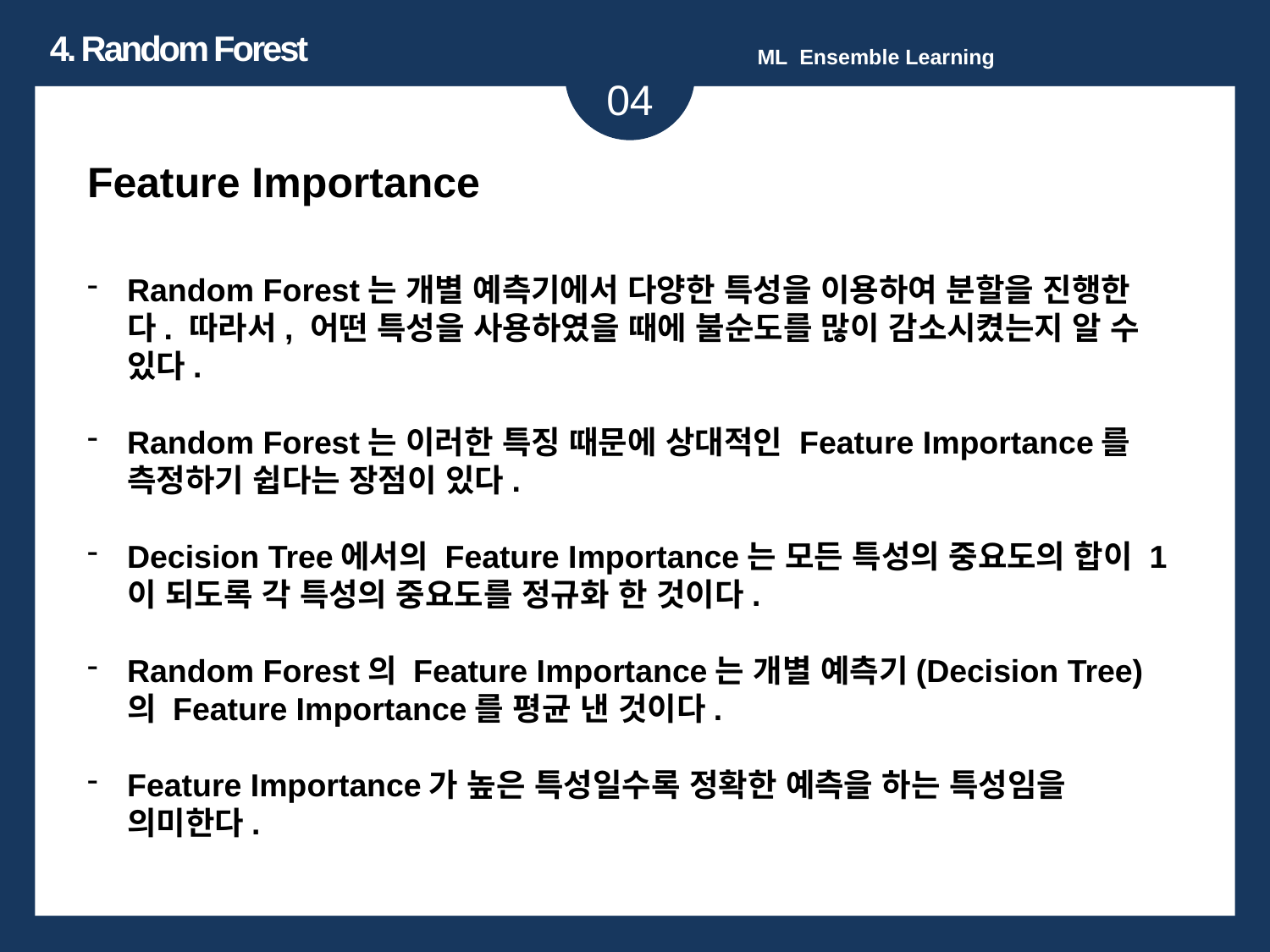

4. Random Forest
ML  Ensemble Learning
04

Feature Importance

Random Forest는 개별 예측기에서 다양한 특성을 이용하여 분할을 진행한다. 따라서, 어떤 특성을 사용하였을 때에 불순도를 많이 감소시켰는지 알 수 있다.

Random Forest는 이러한 특징 때문에 상대적인 Feature Importance를 측정하기 쉽다는 장점이 있다.

Decision Tree에서의 Feature Importance는 모든 특성의 중요도의 합이 1이 되도록 각 특성의 중요도를 정규화 한 것이다.

Random Forest의 Feature Importance는 개별 예측기(Decision Tree)의 Feature Importance를 평균 낸 것이다.

Feature Importance가 높은 특성일수록 정확한 예측을 하는 특성임을 의미한다.